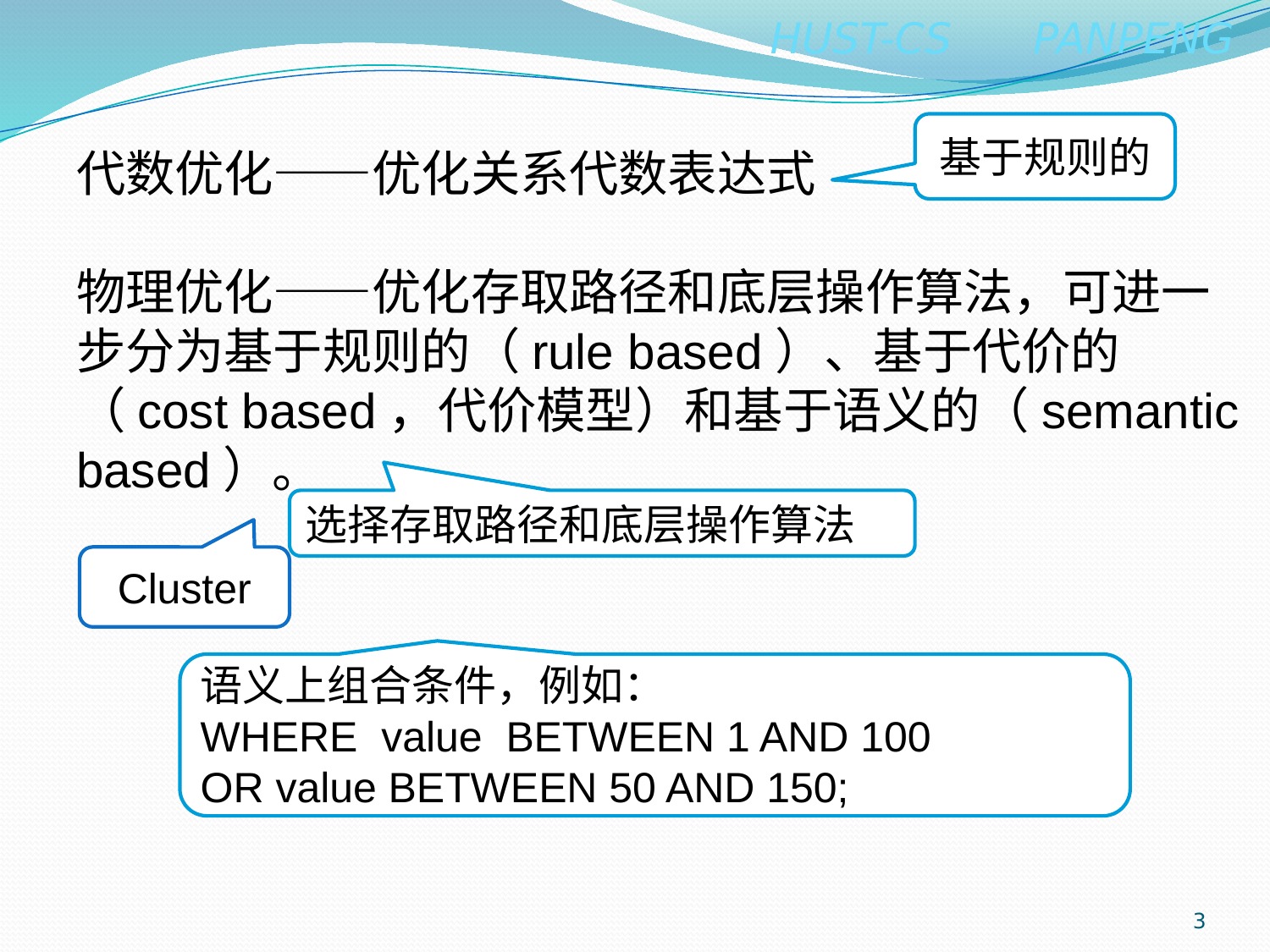

基于规则的
代数优化——优化关系代数表达式

物理优化——优化存取路径和底层操作算法，可进一步分为基于规则的（rule based）、基于代价的（cost based，代价模型）和基于语义的（semantic based）。
选择存取路径和底层操作算法
Cluster
语义上组合条件，例如：
WHERE  value  BETWEEN 1 AND 100
OR value BETWEEN 50 AND 150;
3